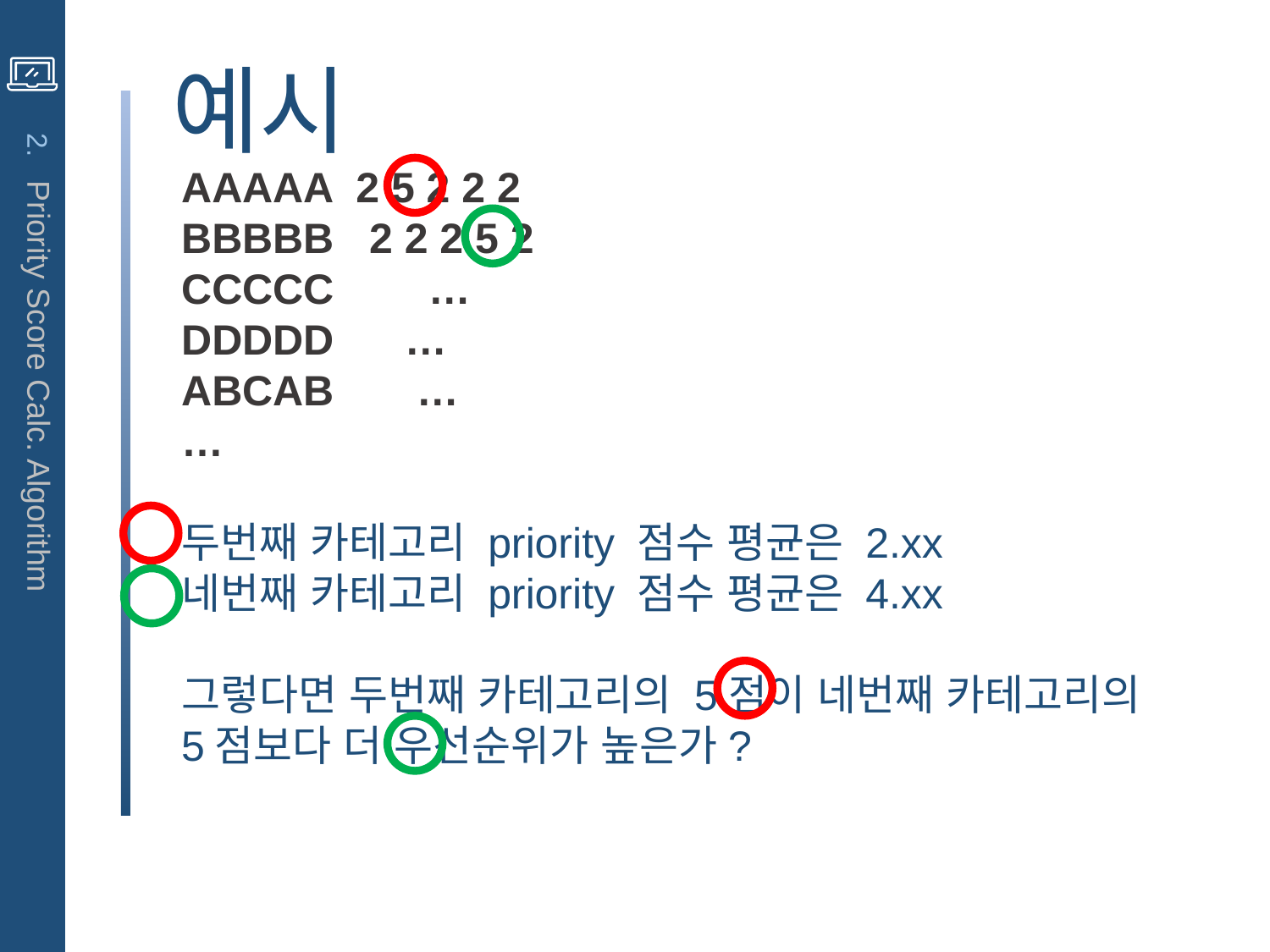

예시

2.   Priority Score Calc. Algorithm
AAAAA  2 5 2 2 2
BBBBB   2 2 2 5 2
CCCCC        …
DDDDD      …
ABCAB       …
…

두번째 카테고리 priority 점수 평균은 2.xx
네번째 카테고리 priority 점수 평균은 4.xx

그렇다면 두번째 카테고리의 5점이 네번째 카테고리의 5점보다 더 우선순위가 높은가?